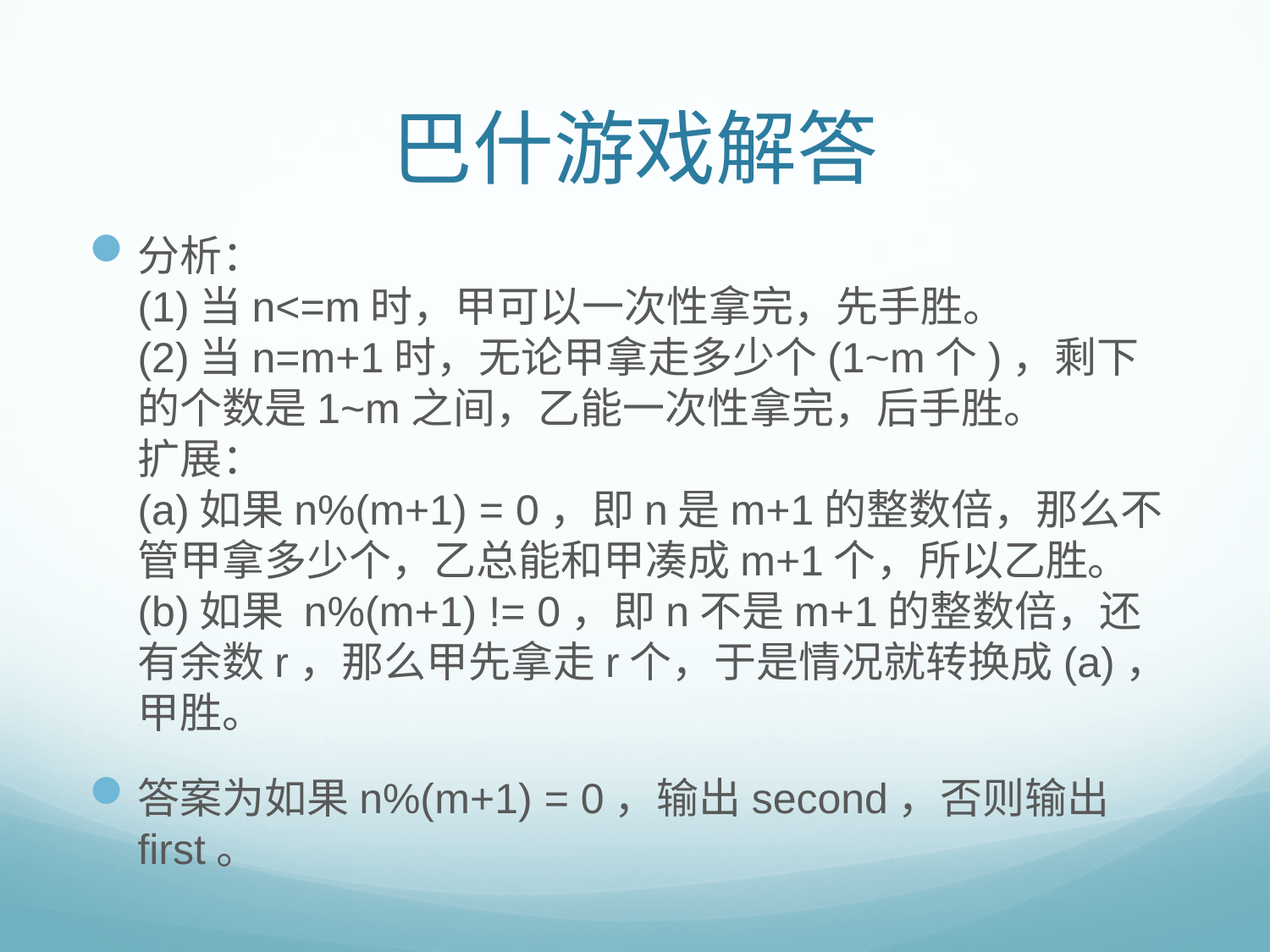

# 巴什游戏解答
分析：
(1)当n<=m时，甲可以一次性拿完，先手胜。
(2)当n=m+1时，无论甲拿走多少个(1~m个)，剩下的个数是1~m之间，乙能一次性拿完，后手胜。
扩展：
(a)如果n%(m+1) = 0，即n是m+1的整数倍，那么不管甲拿多少个，乙总能和甲凑成m+1个，所以乙胜。
(b)如果 n%(m+1) != 0，即n不是m+1的整数倍，还有余数r，那么甲先拿走r个，于是情况就转换成(a)，甲胜。
答案为如果n%(m+1) = 0，输出second，否则输出first。